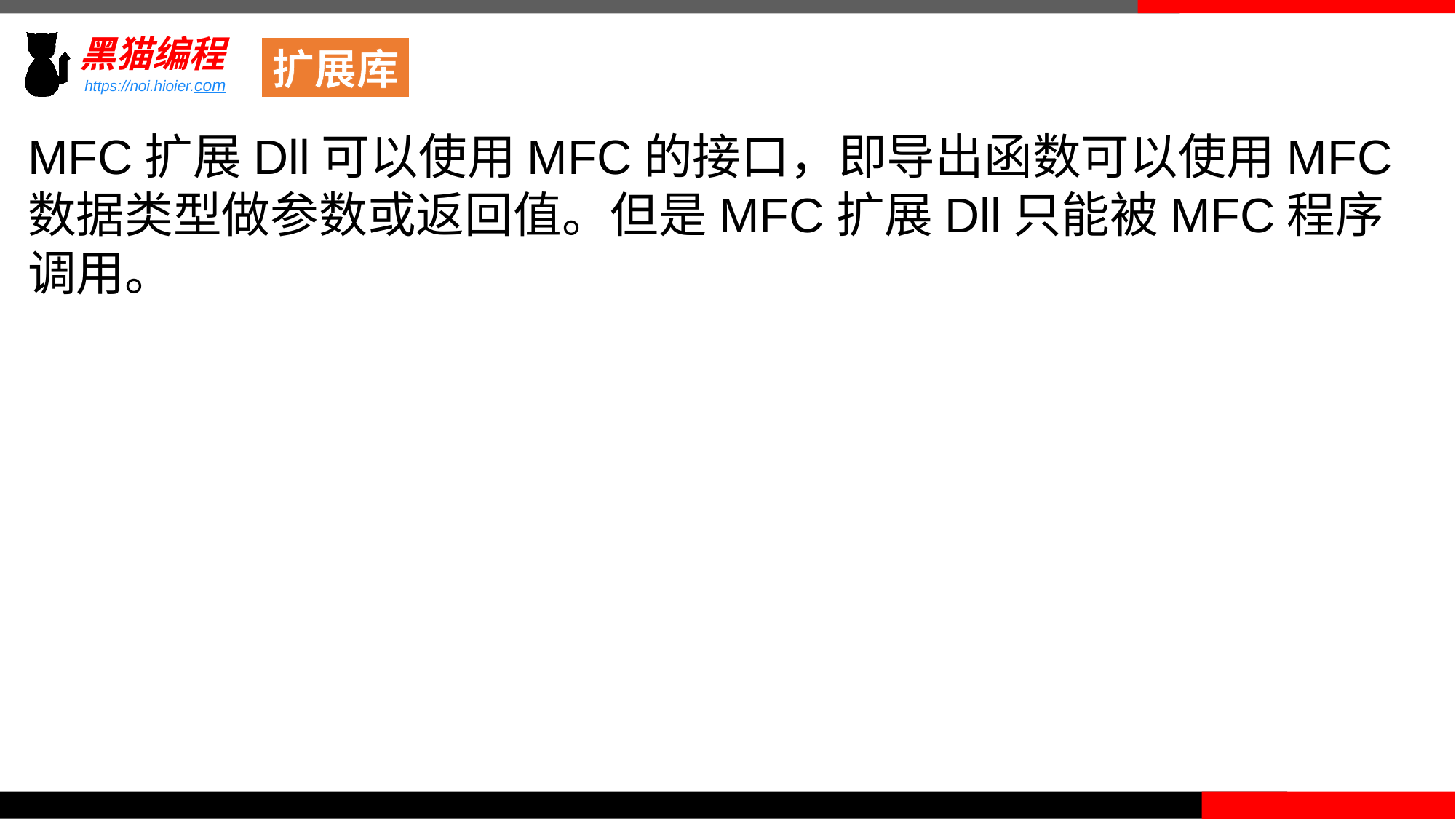

扩展库
MFC扩展Dll可以使用MFC的接口，即导出函数可以使用MFC
数据类型做参数或返回值。但是MFC扩展Dll只能被MFC程序
调用。